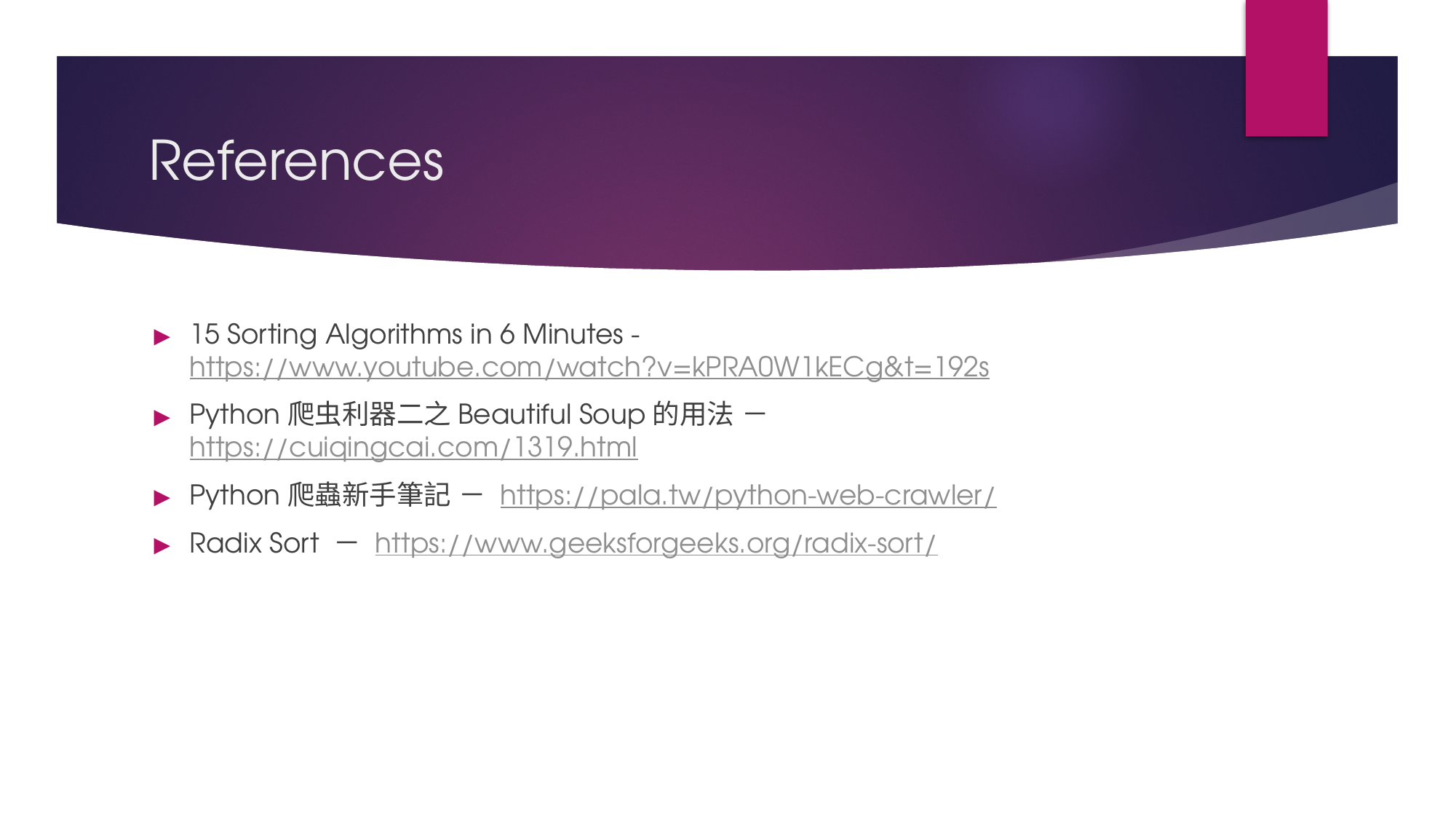

# References
15 Sorting Algorithms in 6 Minutes - https://www.youtube.com/watch?v=kPRA0W1kECg&t=192s
Python爬虫利器二之Beautiful Soup的用法 －https://cuiqingcai.com/1319.html
Python爬蟲新手筆記 － https://pala.tw/python-web-crawler/
Radix Sort － https://www.geeksforgeeks.org/radix-sort/